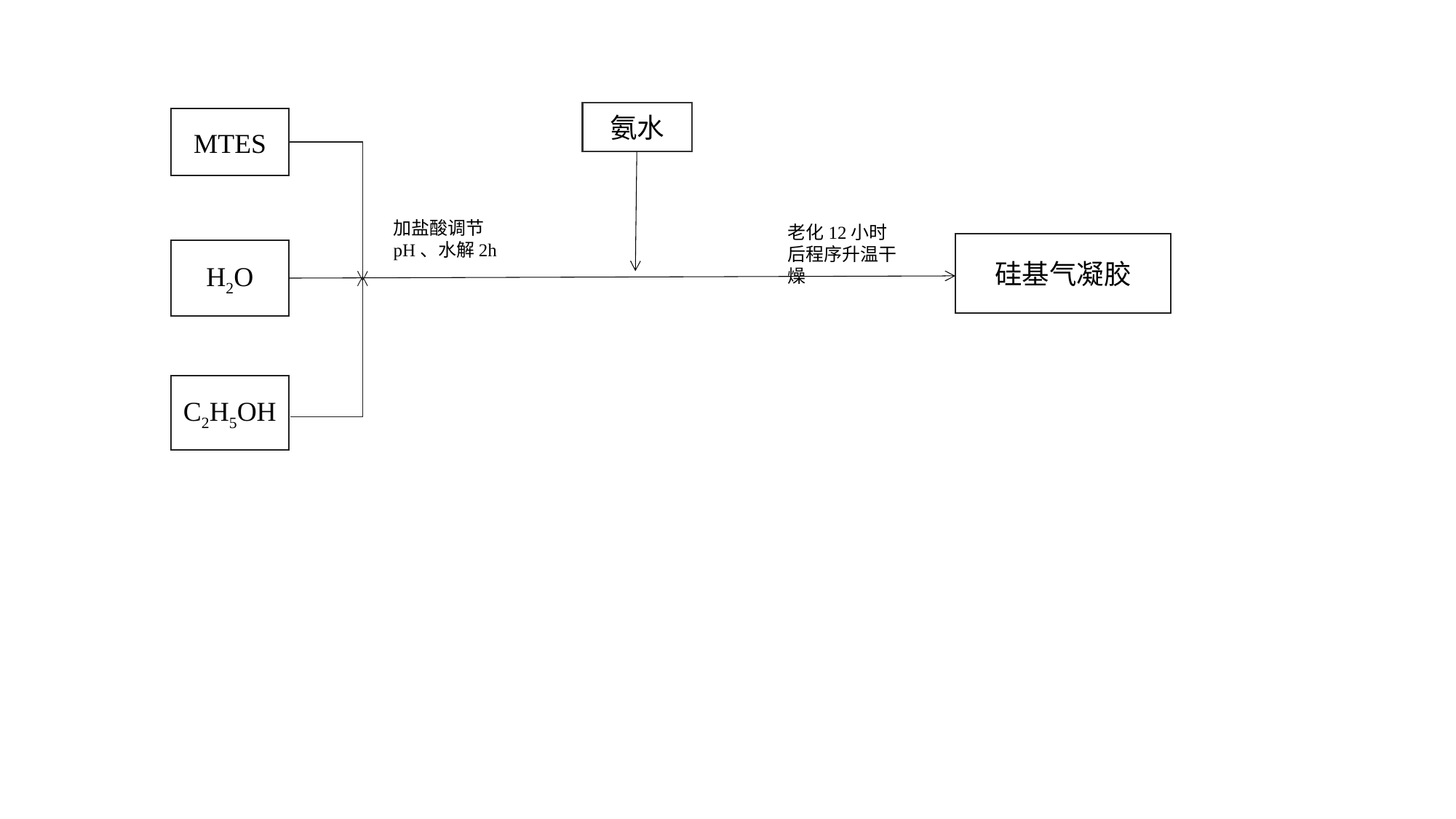

氨水
MTES
加盐酸调节pH、水解2h
老化12小时后程序升温干燥
硅基气凝胶
H2O
C2H5OH